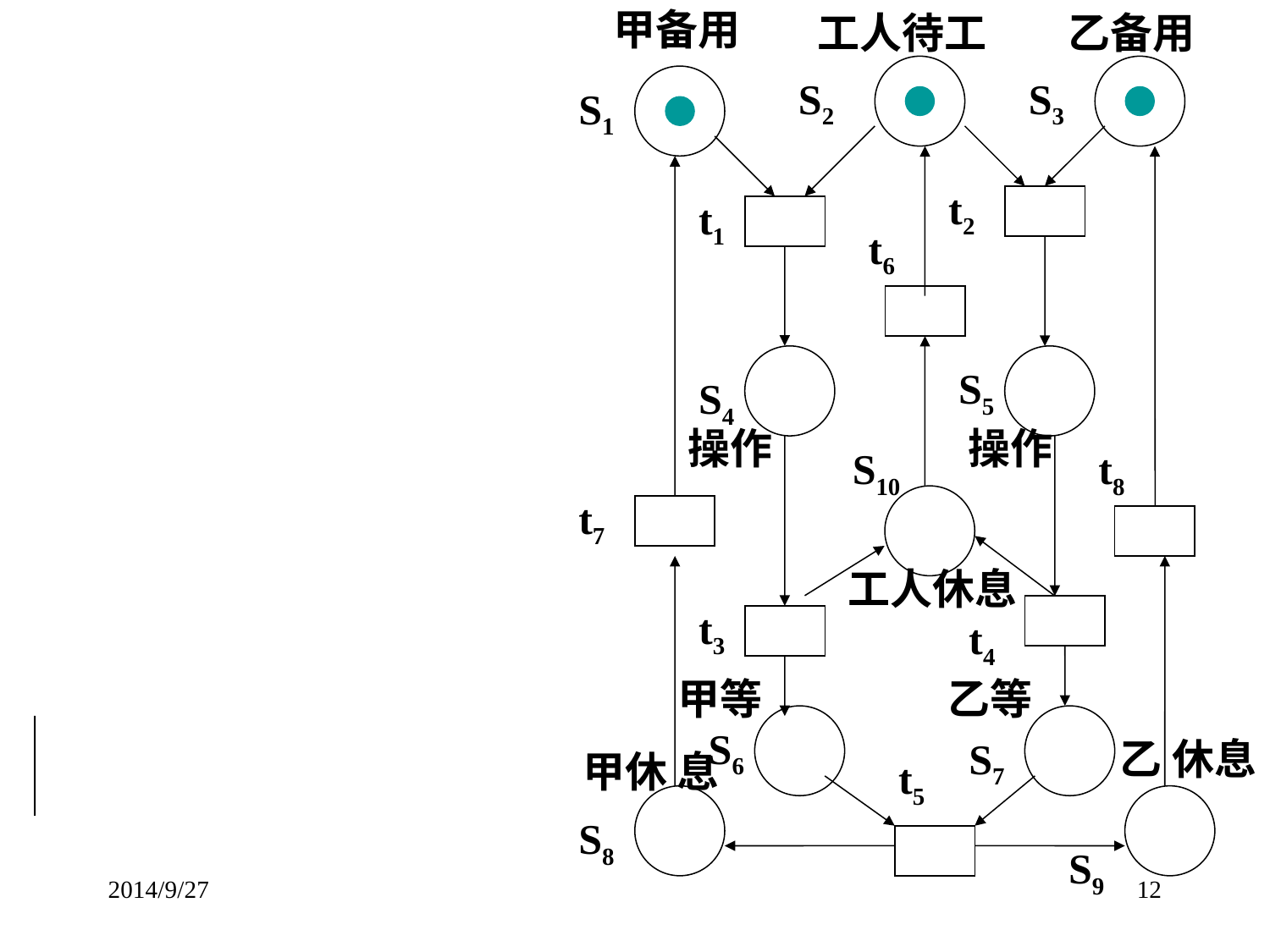

工人待工
乙备用
甲备用

S2
S3
S1

t2
t1

t6

S5
S4
操作
操作

S10

t8
t7

工人休息

t3

t4

甲等
乙等

S6
S7
乙 休息
甲休 息
t5

S8

S9

2014/9/27
12